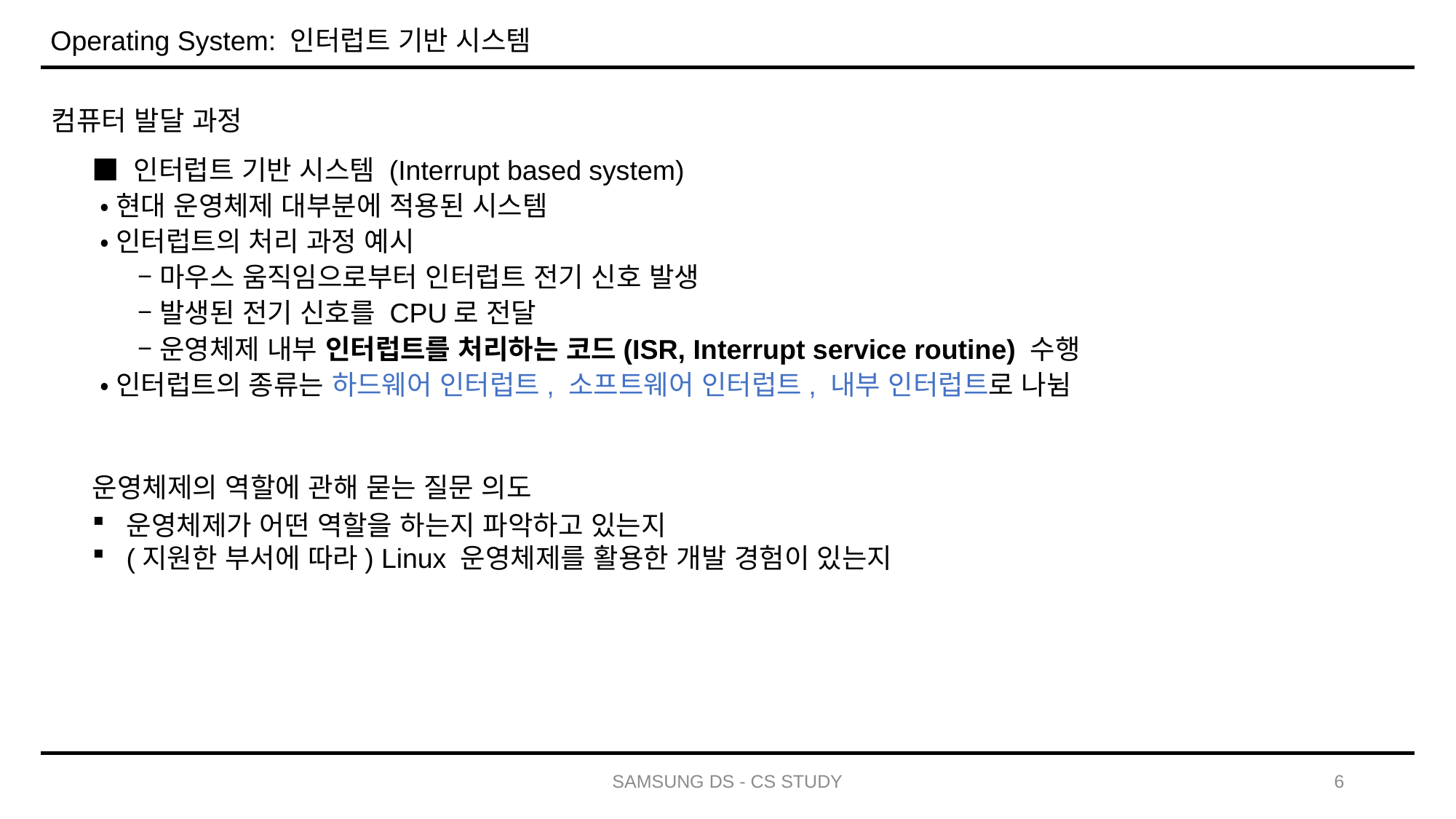

Operating System: 인터럽트 기반 시스템
컴퓨터 발달 과정
■ 인터럽트 기반 시스템 (Interrupt based system)
 •현대 운영체제 대부분에 적용된 시스템
 •인터럽트의 처리 과정 예시
      –마우스 움직임으로부터 인터럽트 전기 신호 발생
      –발생된 전기 신호를 CPU로 전달
      –운영체제 내부 인터럽트를 처리하는 코드(ISR, Interrupt service routine) 수행
 •인터럽트의 종류는 하드웨어 인터럽트, 소프트웨어 인터럽트, 내부 인터럽트로 나뉨
운영체제의 역할에 관해 묻는 질문 의도
운영체제가 어떤 역할을 하는지 파악하고 있는지
(지원한 부서에 따라) Linux 운영체제를 활용한 개발 경험이 있는지
SAMSUNG DS - CS STUDY
6